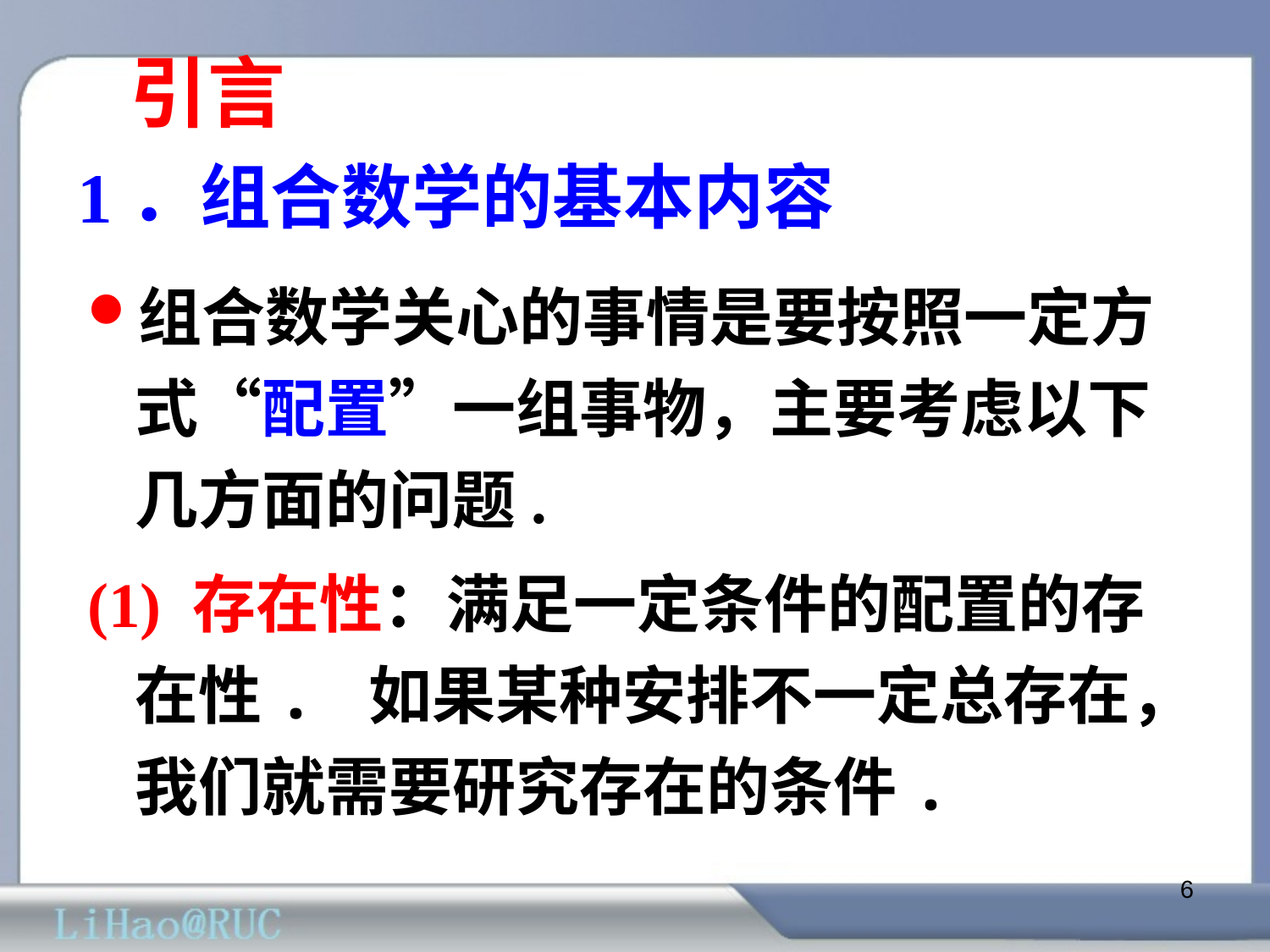

# 引言
1．组合数学的基本内容
组合数学关心的事情是要按照一定方式“配置”一组事物，主要考虑以下几方面的问题.
(1) 存在性：满足一定条件的配置的存在性. 如果某种安排不一定总存在，我们就需要研究存在的条件.
6